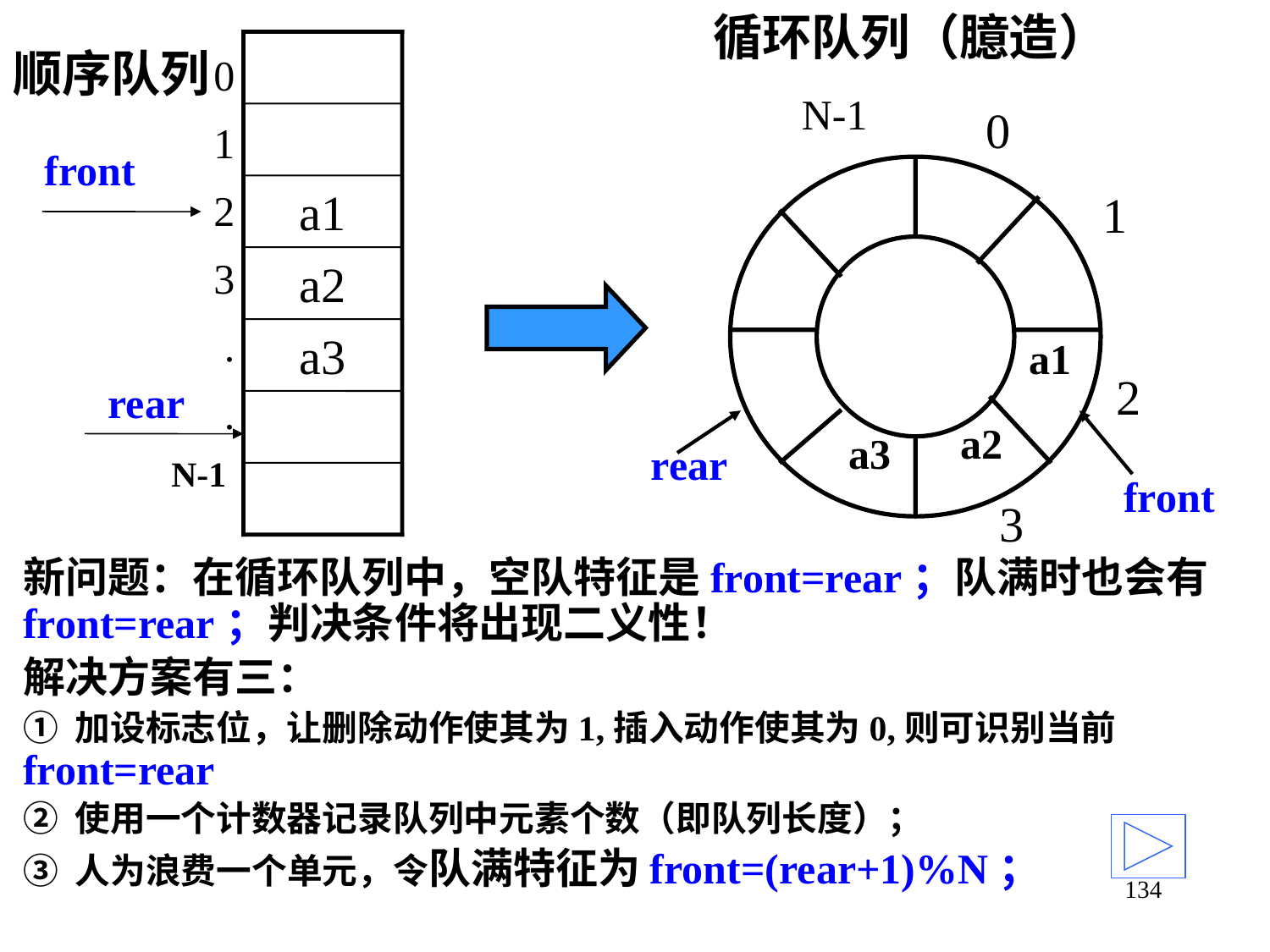

循环队列（臆造）

    0
    1
    2
    3
     .
     .
N-1

front
a1

a2

a3

rear

顺序队列
N-1
0

1
a1
2

a2

a3
rear
front
3

新问题：在循环队列中，空队特征是front=rear；队满时也会有front=rear；判决条件将出现二义性！
解决方案有三：
① 加设标志位，让删除动作使其为1,插入动作使其为0,则可识别当前                 front=rear
② 使用一个计数器记录队列中元素个数（即队列长度）；
③ 人为浪费一个单元，令队满特征为front=(rear+1)%N；

134